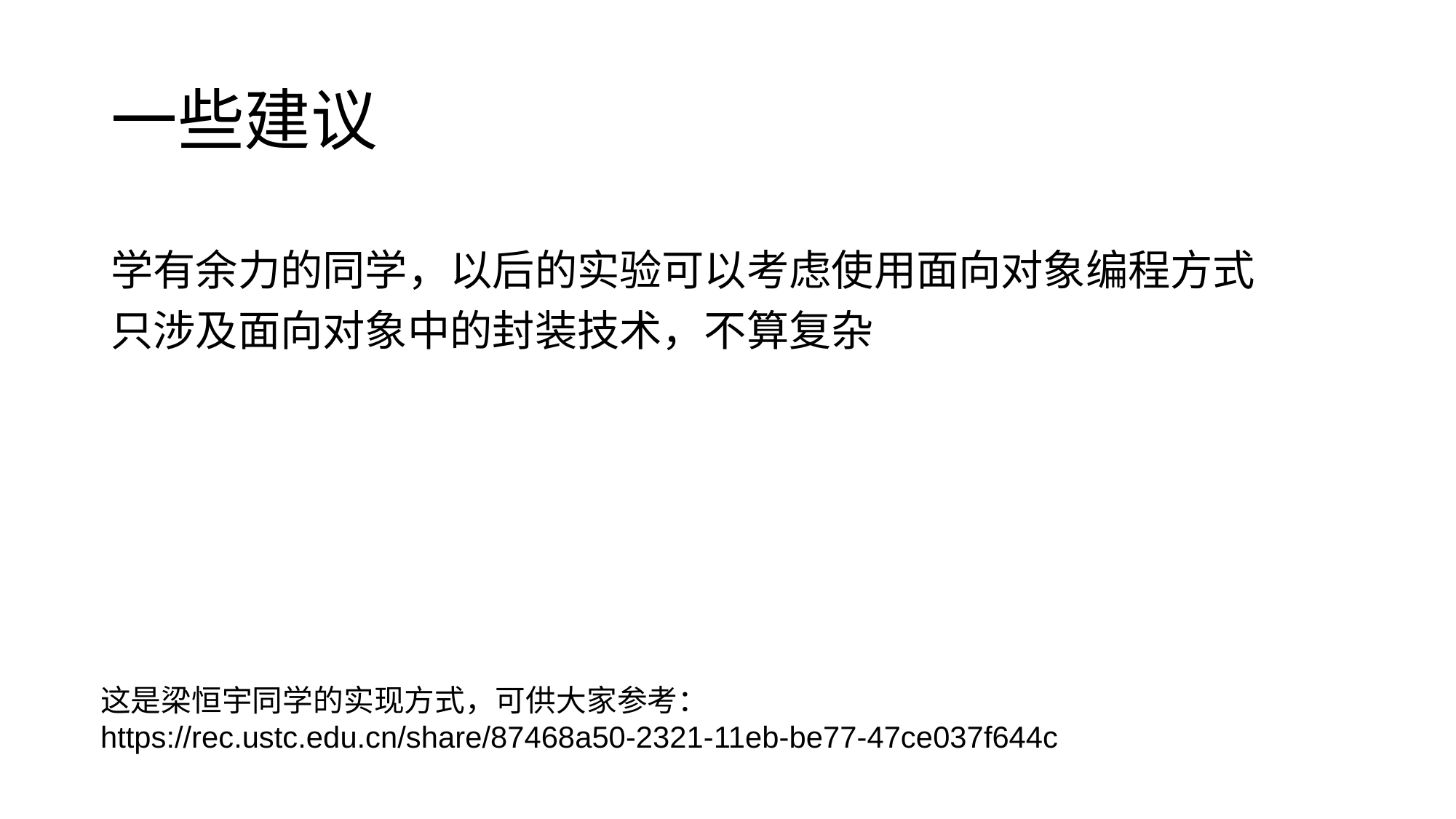

# 一些建议
学有余力的同学，以后的实验可以考虑使用面向对象编程方式
只涉及面向对象中的封装技术，不算复杂

这是梁恒宇同学的实现方式，可供大家参考：
https://rec.ustc.edu.cn/share/87468a50-2321-11eb-be77-47ce037f644c